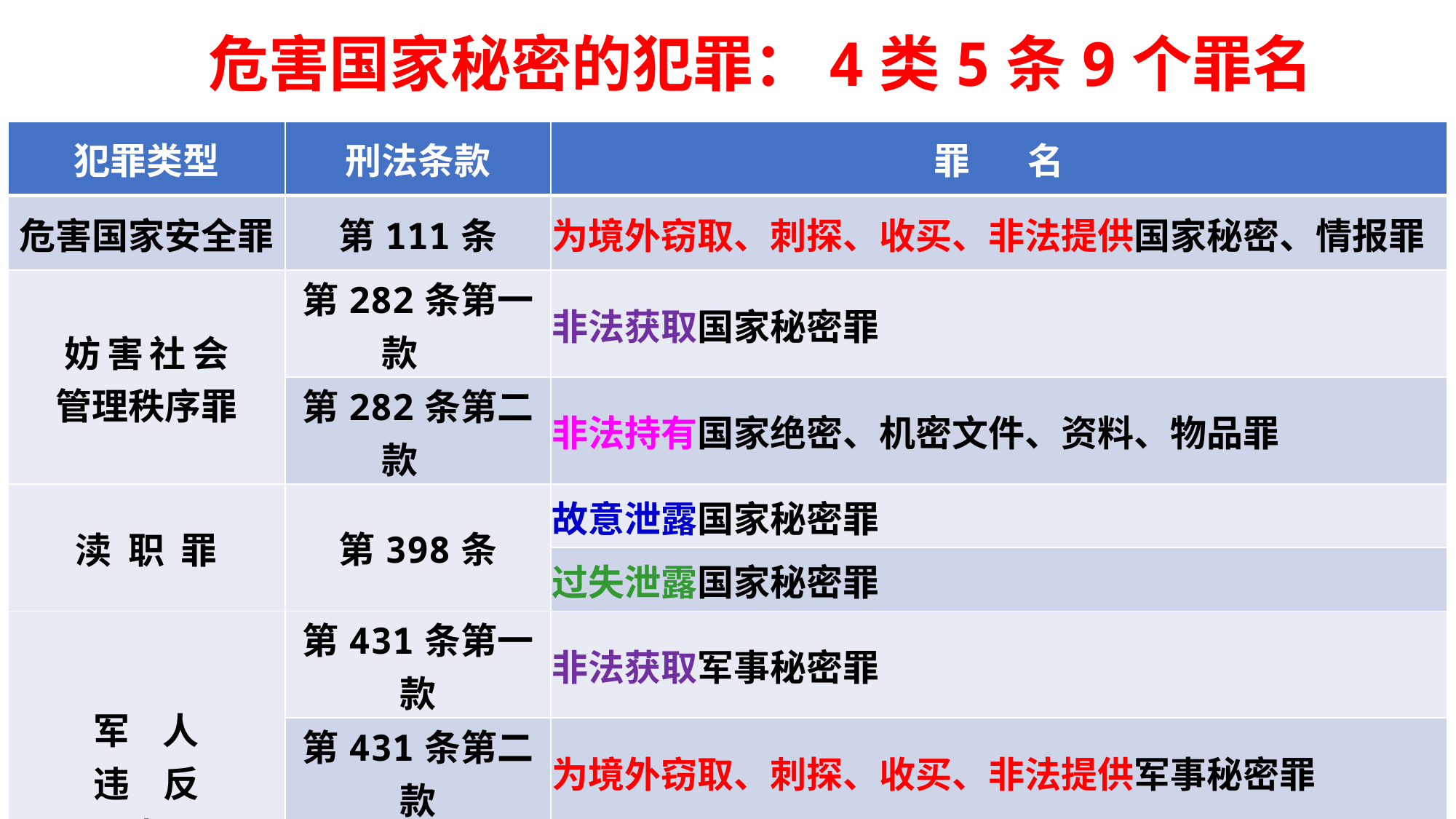

危害国家秘密的犯罪：4类5条9个罪名
| 犯罪类型 | 刑法条款 | 罪 名 |
| --- | --- | --- |
| 危害国家安全罪 | 第111条 | 为境外窃取、刺探、收买、非法提供国家秘密、情报罪 |
| 妨 害 社 会 管理秩序罪 | 第282条第一款 | 非法获取国家秘密罪 |
|  | 第282条第二款 | 非法持有国家绝密、机密文件、资料、物品罪 |
| 渎 职 罪 | 第398条 | 故意泄露国家秘密罪 |
|  |  | 过失泄露国家秘密罪 |
| 军 人 违 反 职 责 罪 | 第431条第一款 | 非法获取军事秘密罪 |
|  | 第431条第二款 | 为境外窃取、刺探、收买、非法提供军事秘密罪 |
|  | 第432条 | 故意泄露军事秘密罪 |
|  |  | 过失泄露军事秘密罪 |